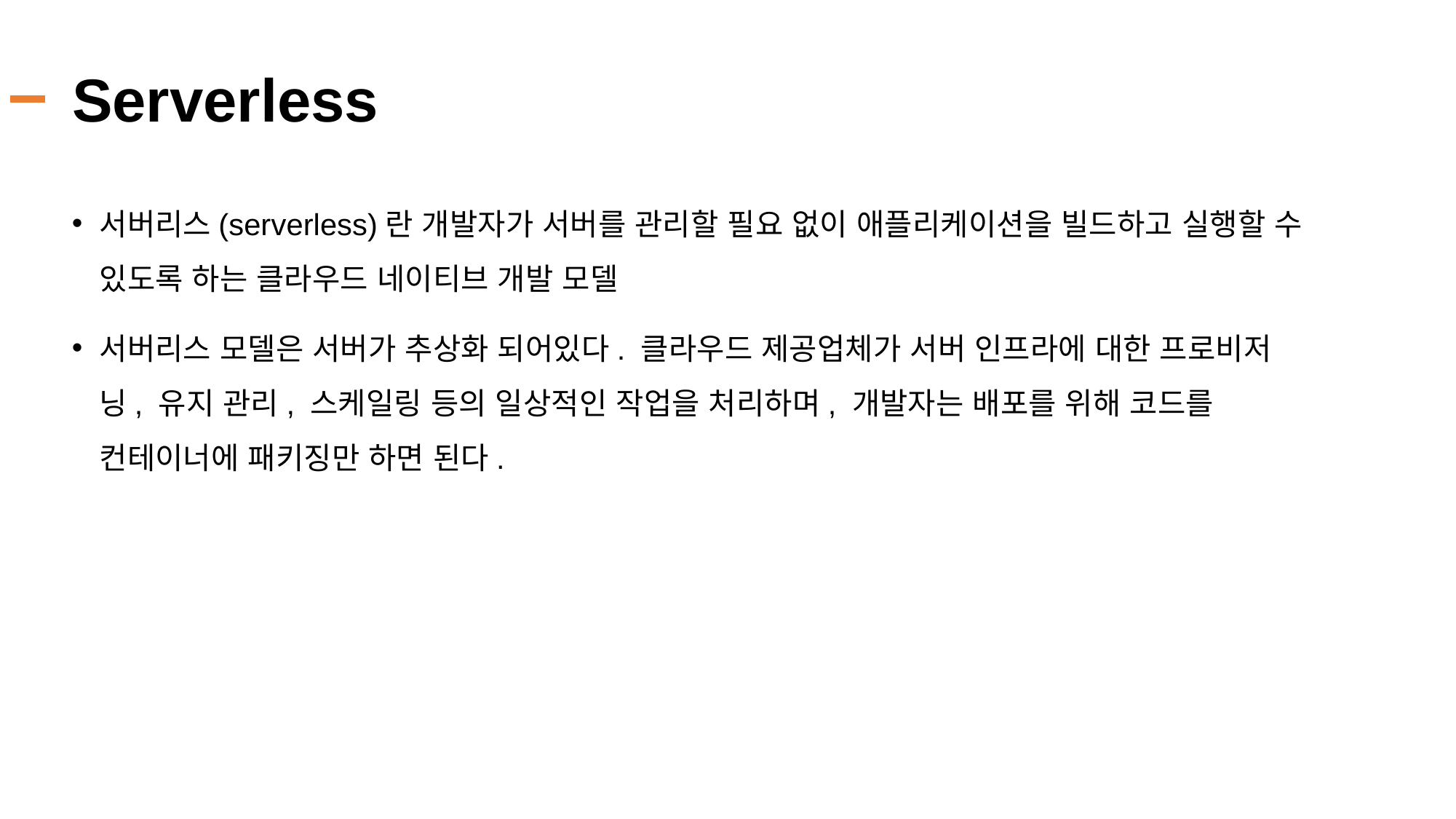

# Serverless

서버리스(serverless)란 개발자가 서버를 관리할 필요 없이 애플리케이션을 빌드하고 실행할 수 있도록 하는 클라우드 네이티브 개발 모델
서버리스 모델은 서버가 추상화 되어있다. 클라우드 제공업체가 서버 인프라에 대한 프로비저닝, 유지 관리, 스케일링 등의 일상적인 작업을 처리하며, 개발자는 배포를 위해 코드를 컨테이너에 패키징만 하면 된다.